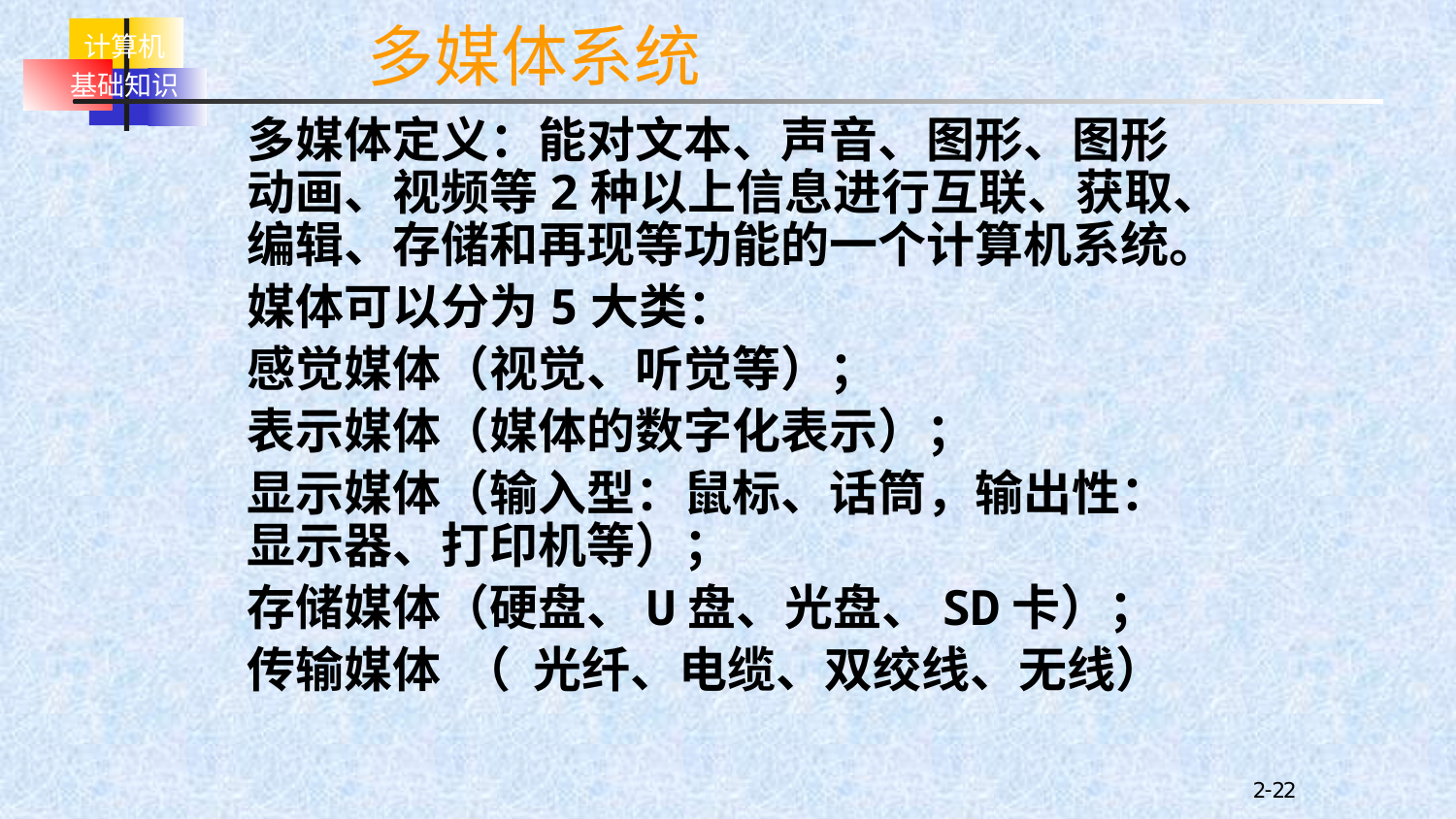

多媒体系统
多媒体定义：能对文本、声音、图形、图形动画、视频等2种以上信息进行互联、获取、编辑、存储和再现等功能的一个计算机系统。
媒体可以分为5大类：
感觉媒体（视觉、听觉等）；
表示媒体（媒体的数字化表示）；
显示媒体（输入型：鼠标、话筒，输出性：显示器、打印机等）；
存储媒体（硬盘、U盘、光盘、SD卡）；
传输媒体  （  光纤、电缆、双绞线、无线）
2-22